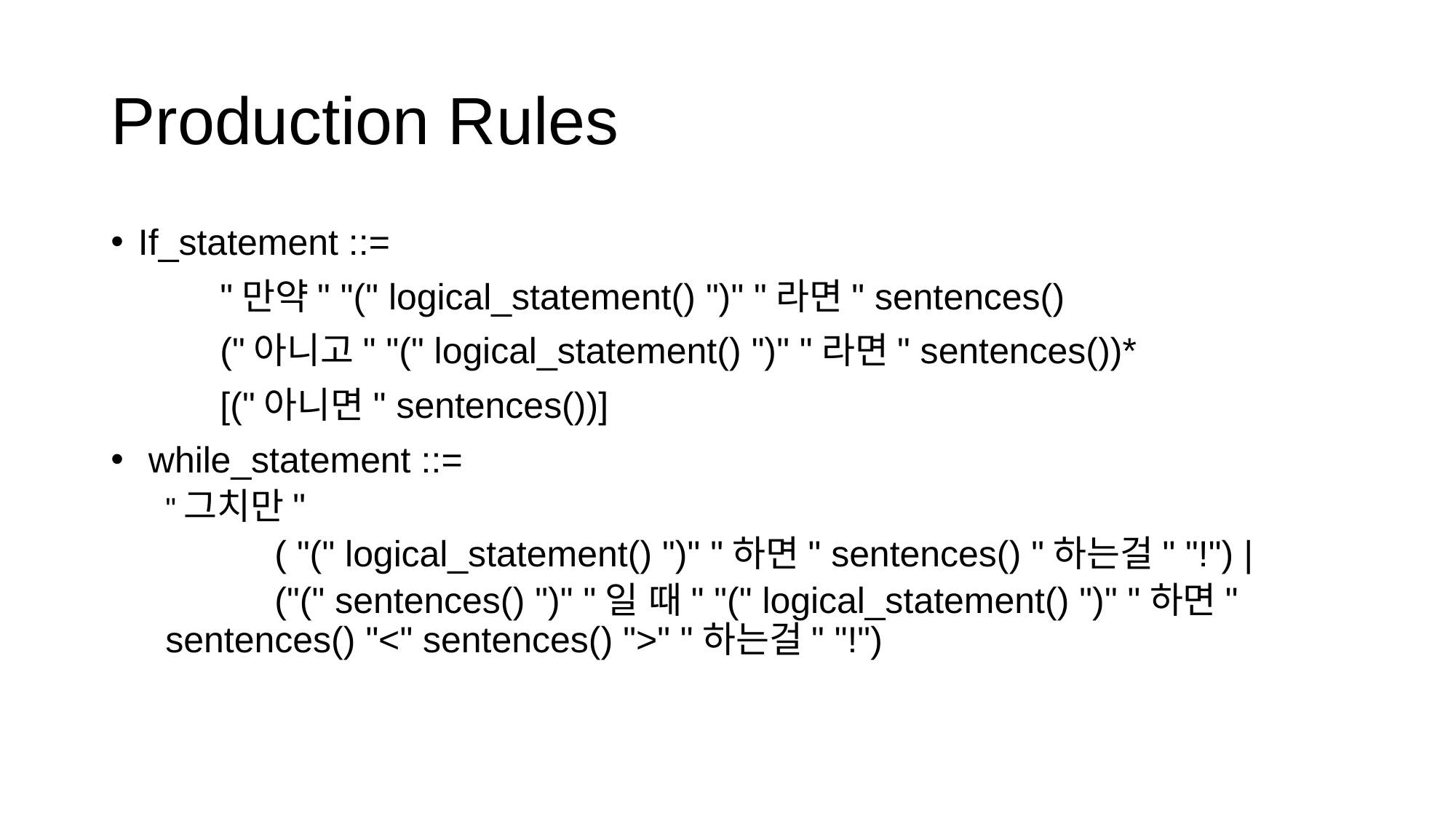

# Production Rules
If_statement ::=
	"만약" "(" logical_statement() ")" "라면" sentences()
  	("아니고" "(" logical_statement() ")" "라면" sentences())*
  	[("아니면" sentences())]
 while_statement ::=
"그치만"
	( "(" logical_statement() ")" "하면" sentences() "하는걸" "!") |
	("(" sentences() ")" "일 때" "(" logical_statement() ")" "하면" sentences() "<" sentences() ">" "하는걸" "!")